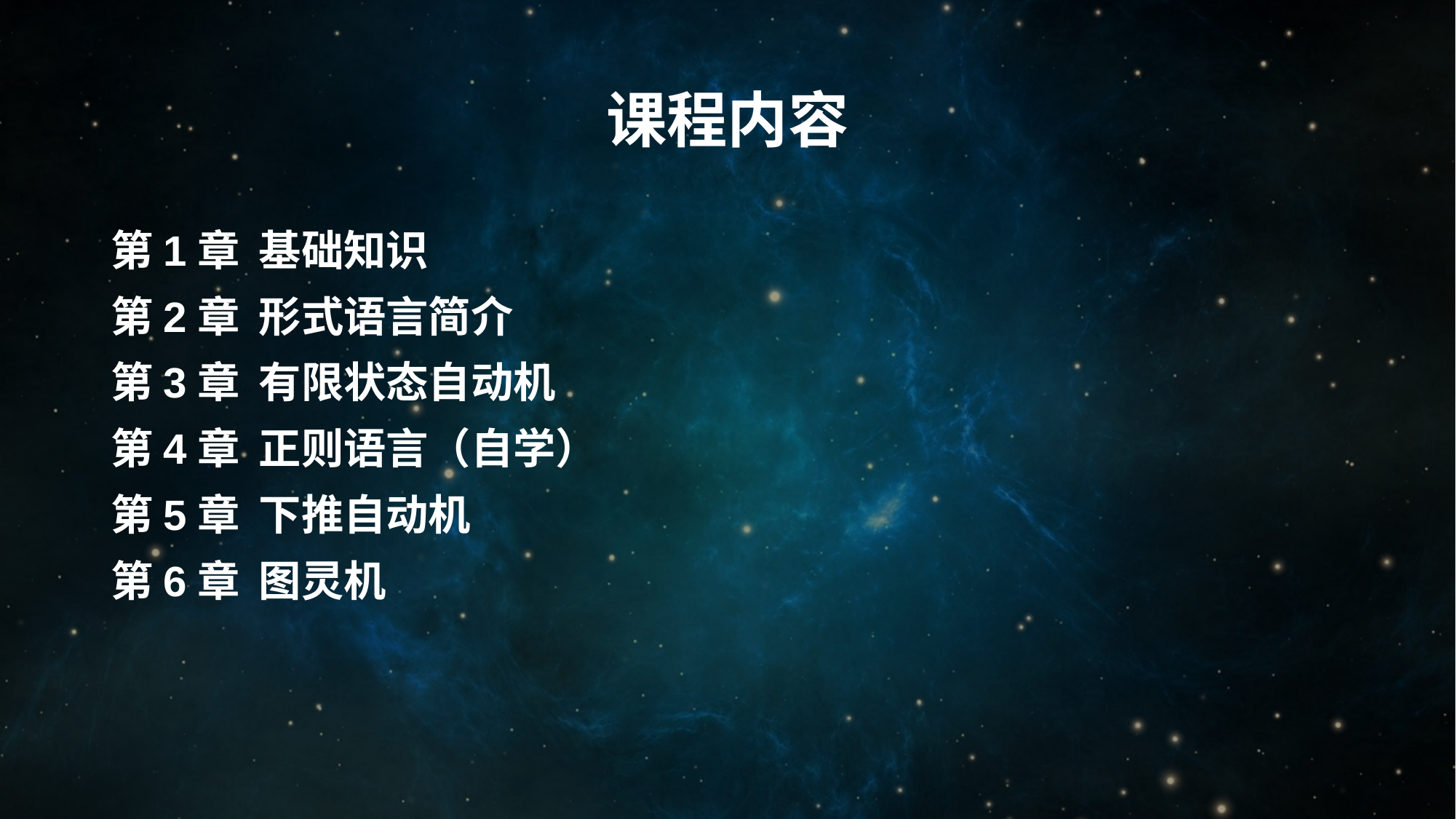

# 课程内容
第1章  基础知识
第2章  形式语言简介
第3章  有限状态自动机
第4章  正则语言（自学）
第5章  下推自动机
第6章  图灵机